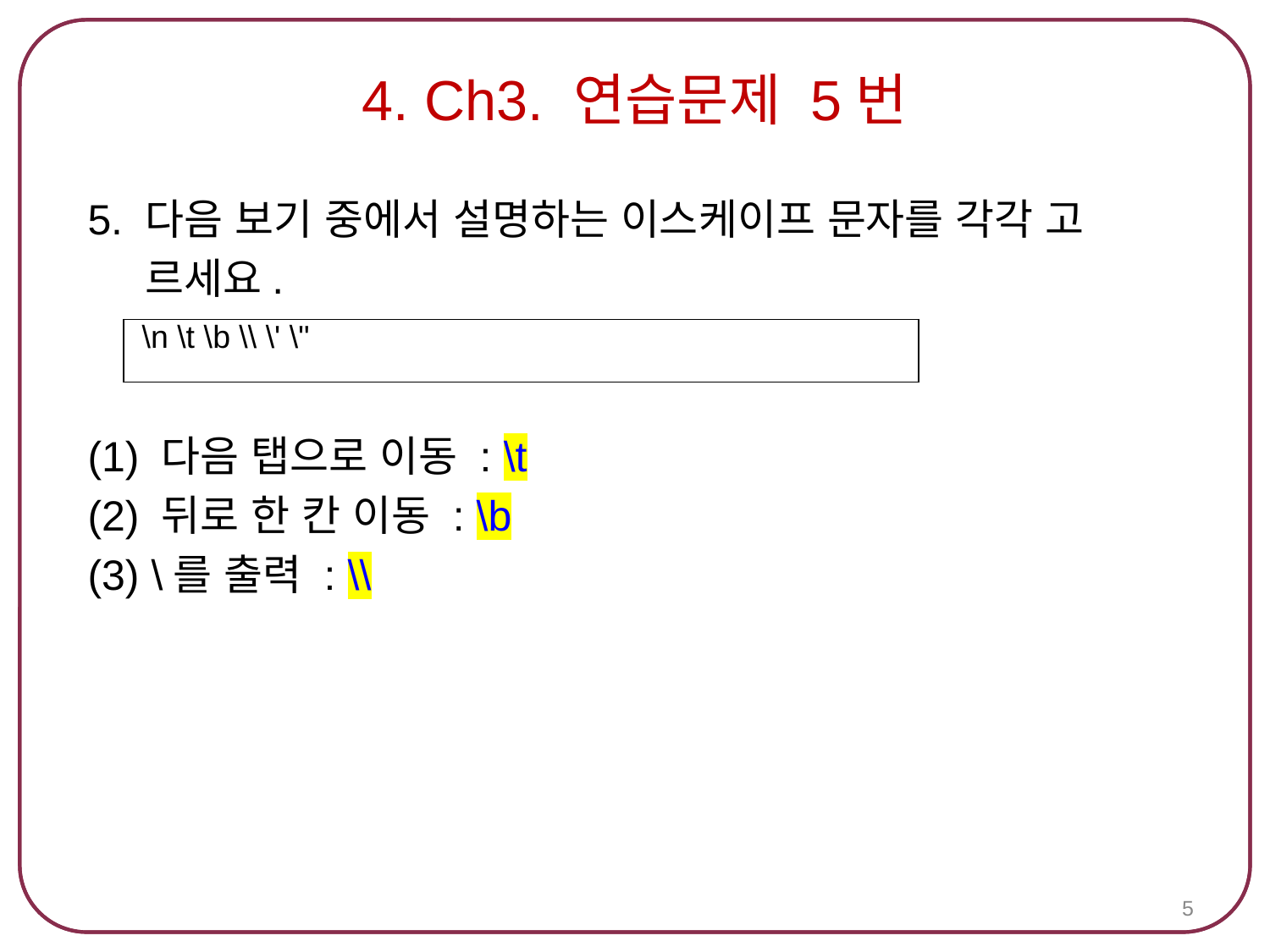

# 4. Ch3. 연습문제 5번
5. 다음 보기 중에서 설명하는 이스케이프 문자를 각각 고
    르세요.

(1) 다음 탭으로 이동 : \t
(2) 뒤로 한 칸 이동 : \b
(3) \를 출력 : \\

| \n \t \b \\ \' \" |
| --- |

5